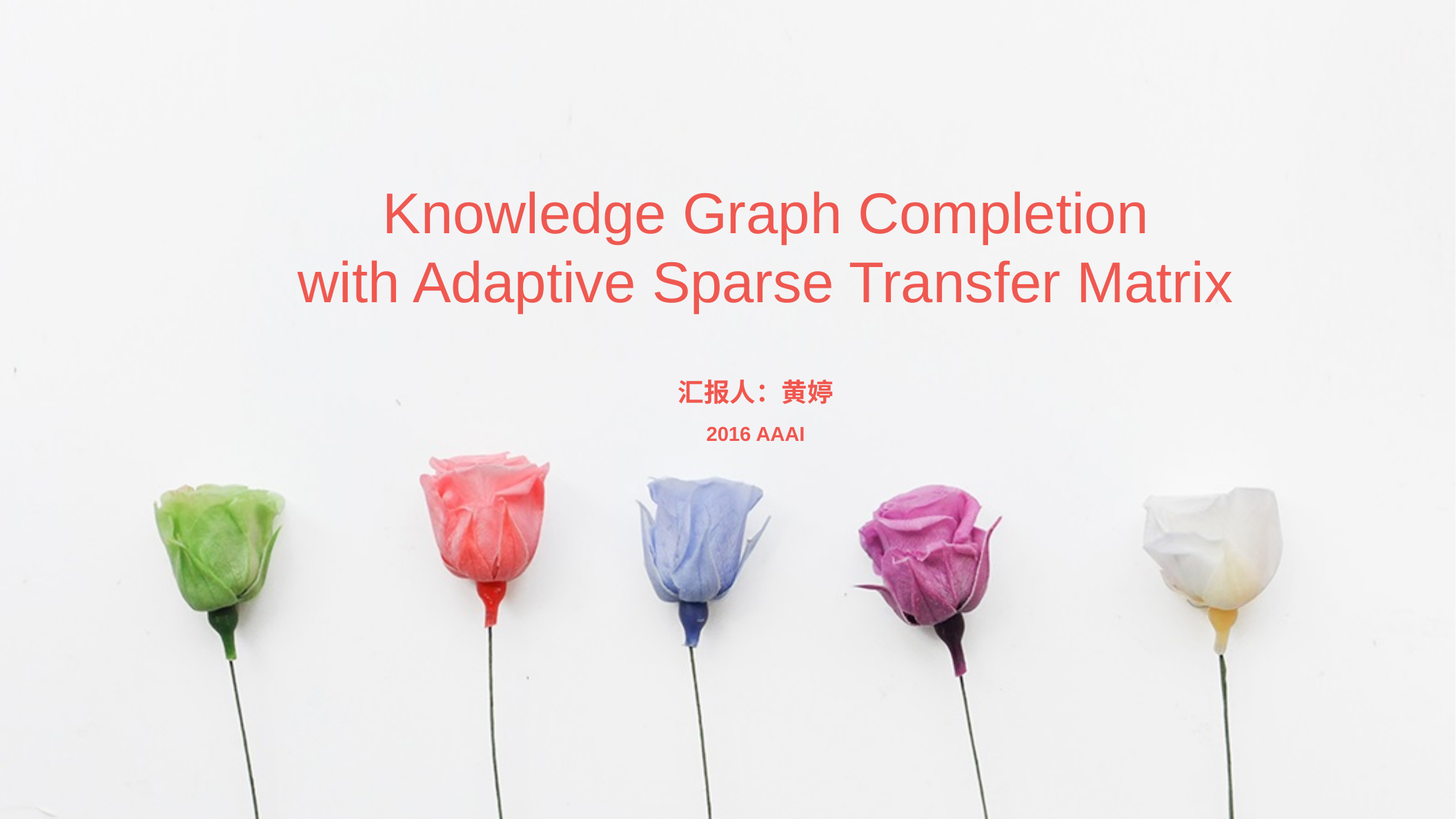

Knowledge Graph Completion
with Adaptive Sparse Transfer Matrix
汇报人：黄婷
2016 AAAI